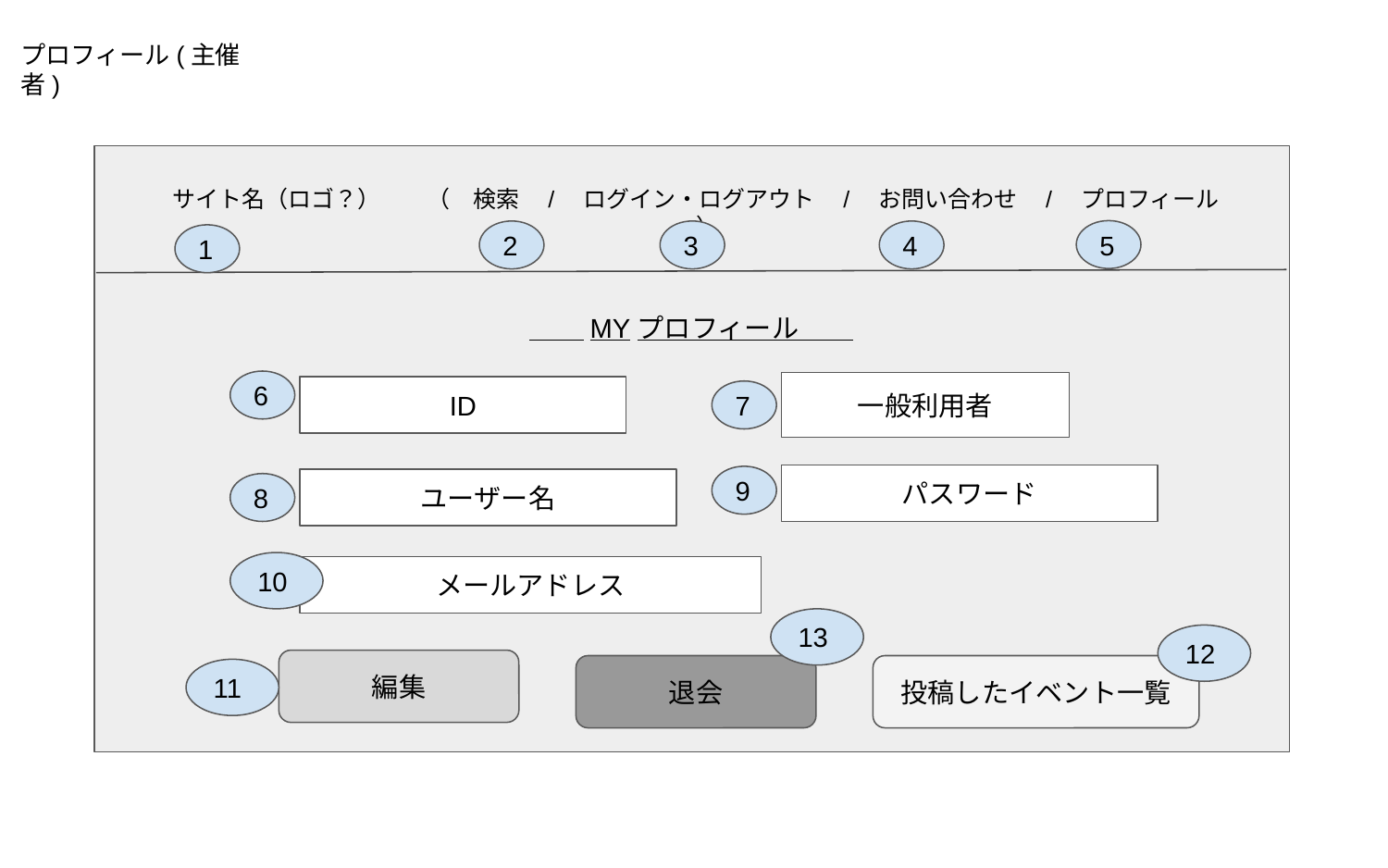

プロフィール(主催者)

サイト名（ロゴ？）　　（　検索　/　ログイン・ログアウト　/　お問い合わせ　/　プロフィール　）
5
2
3
4
1
　　MYプロフィール
6
一般利用者
ID
7
パスワード
9
ユーザー名
8
10
メールアドレス
13
12
編集
退会
投稿したイベント一覧
11